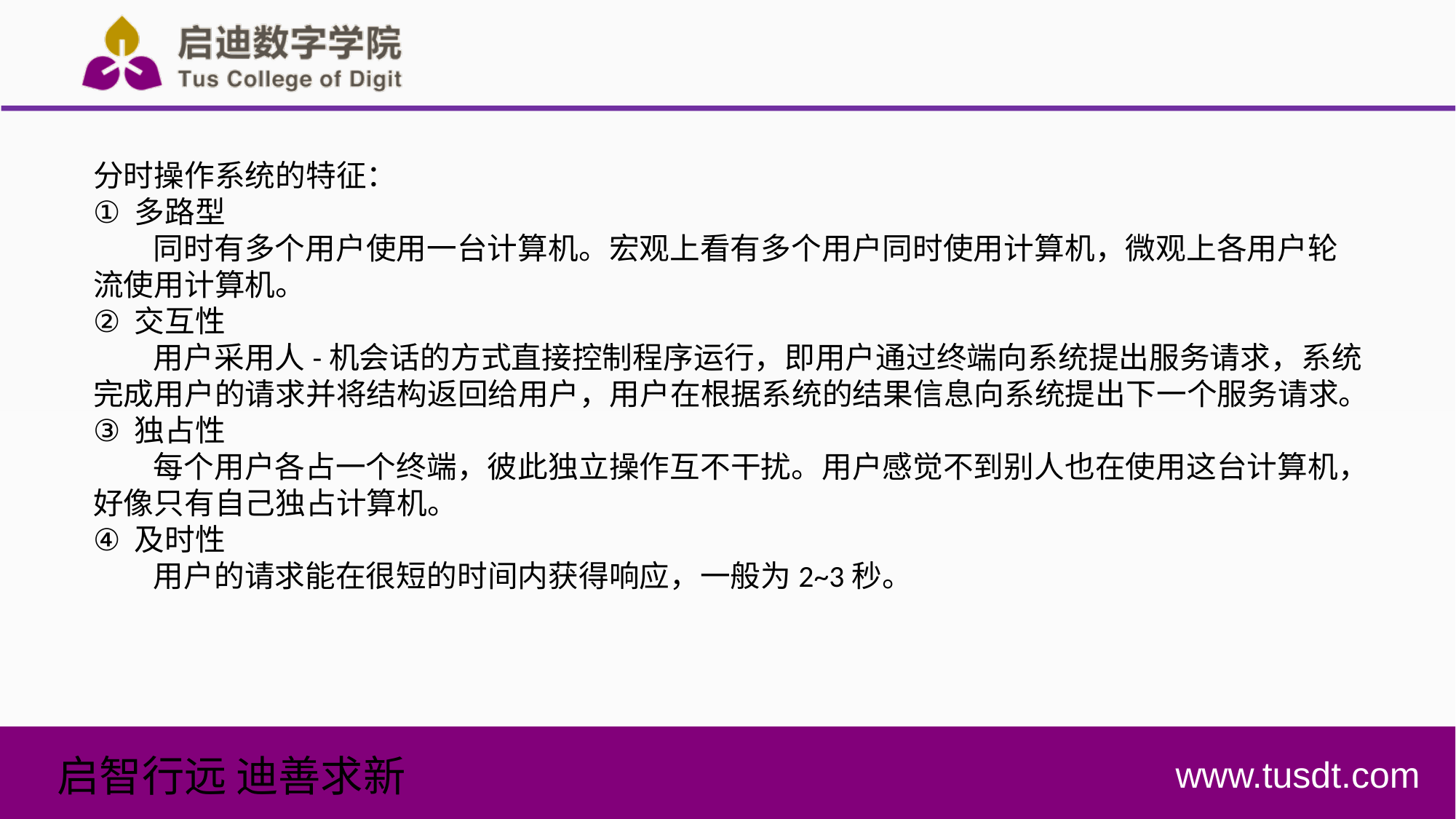

分时操作系统的特征：
多路型
同时有多个用户使用一台计算机。宏观上看有多个用户同时使用计算机，微观上各用户轮流使用计算机。
交互性
用户采用人-机会话的方式直接控制程序运行，即用户通过终端向系统提出服务请求，系统完成用户的请求并将结构返回给用户，用户在根据系统的结果信息向系统提出下一个服务请求。
独占性
每个用户各占一个终端，彼此独立操作互不干扰。用户感觉不到别人也在使用这台计算机，好像只有自己独占计算机。
及时性
用户的请求能在很短的时间内获得响应，一般为2~3秒。